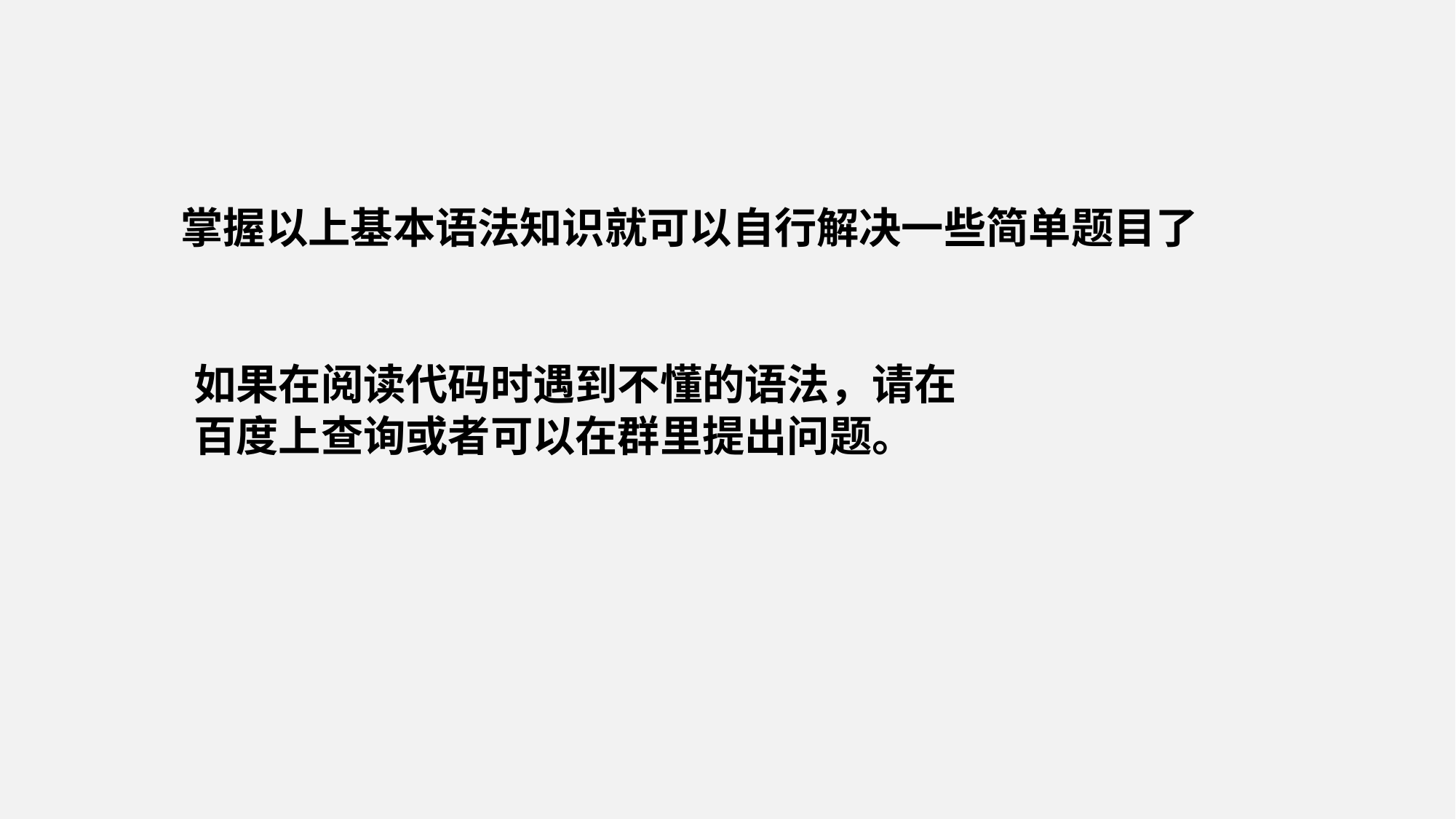

掌握以上基本语法知识就可以自行解决一些简单题目了
如果在阅读代码时遇到不懂的语法，请在百度上查询或者可以在群里提出问题。